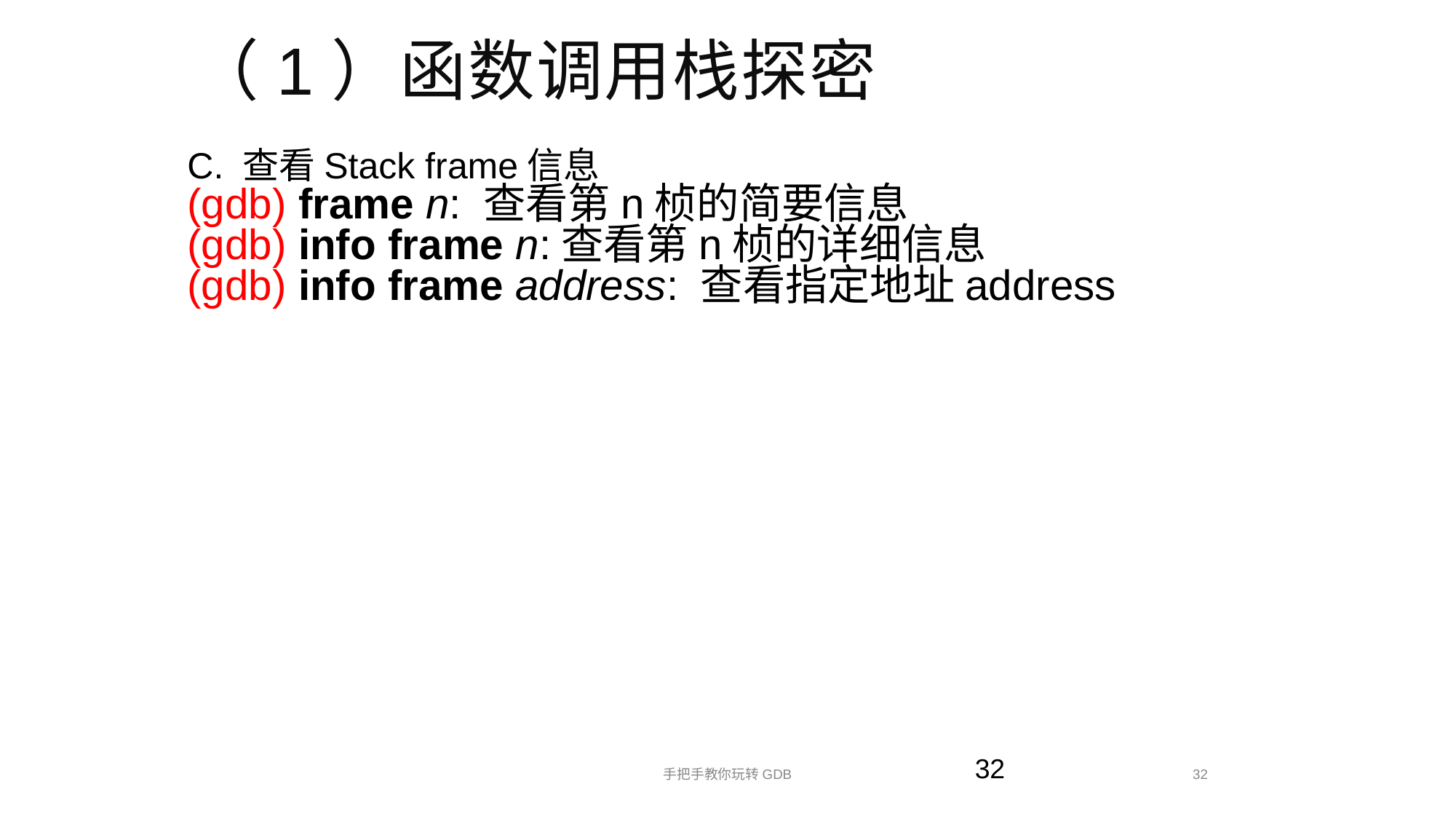

（1）函数调用栈探密
C. 查看Stack frame信息
(gdb) frame n: 查看第n桢的简要信息
(gdb) info frame n:查看第n桢的详细信息
(gdb) info frame address: 查看指定地址address

手把手教你玩转GDB
32
32